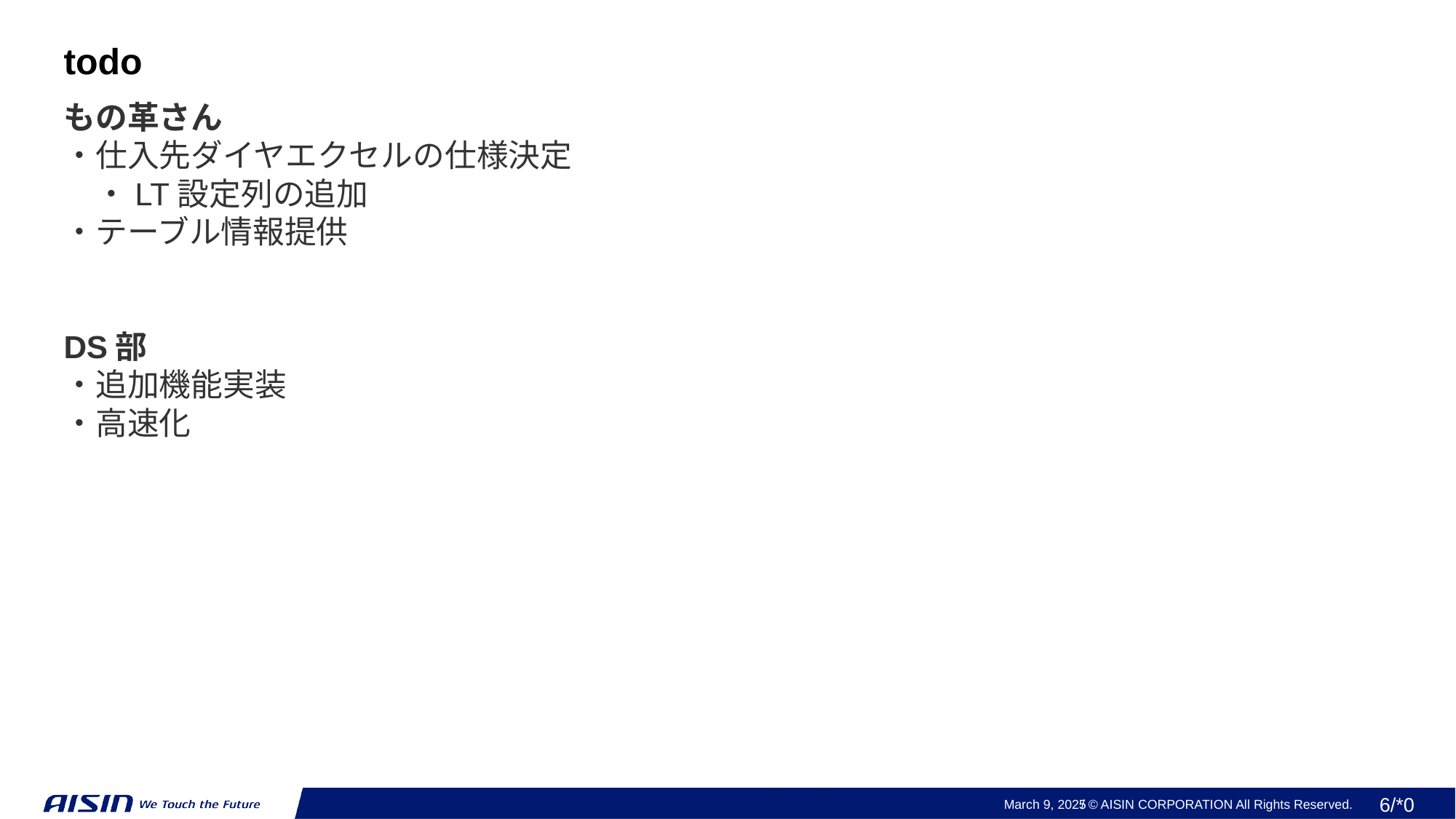

todo
もの革さん
・仕入先ダイヤエクセルの仕様決定
　・LT設定列の追加
・テーブル情報提供

DS部
・追加機能実装
・高速化
March 9, 2025